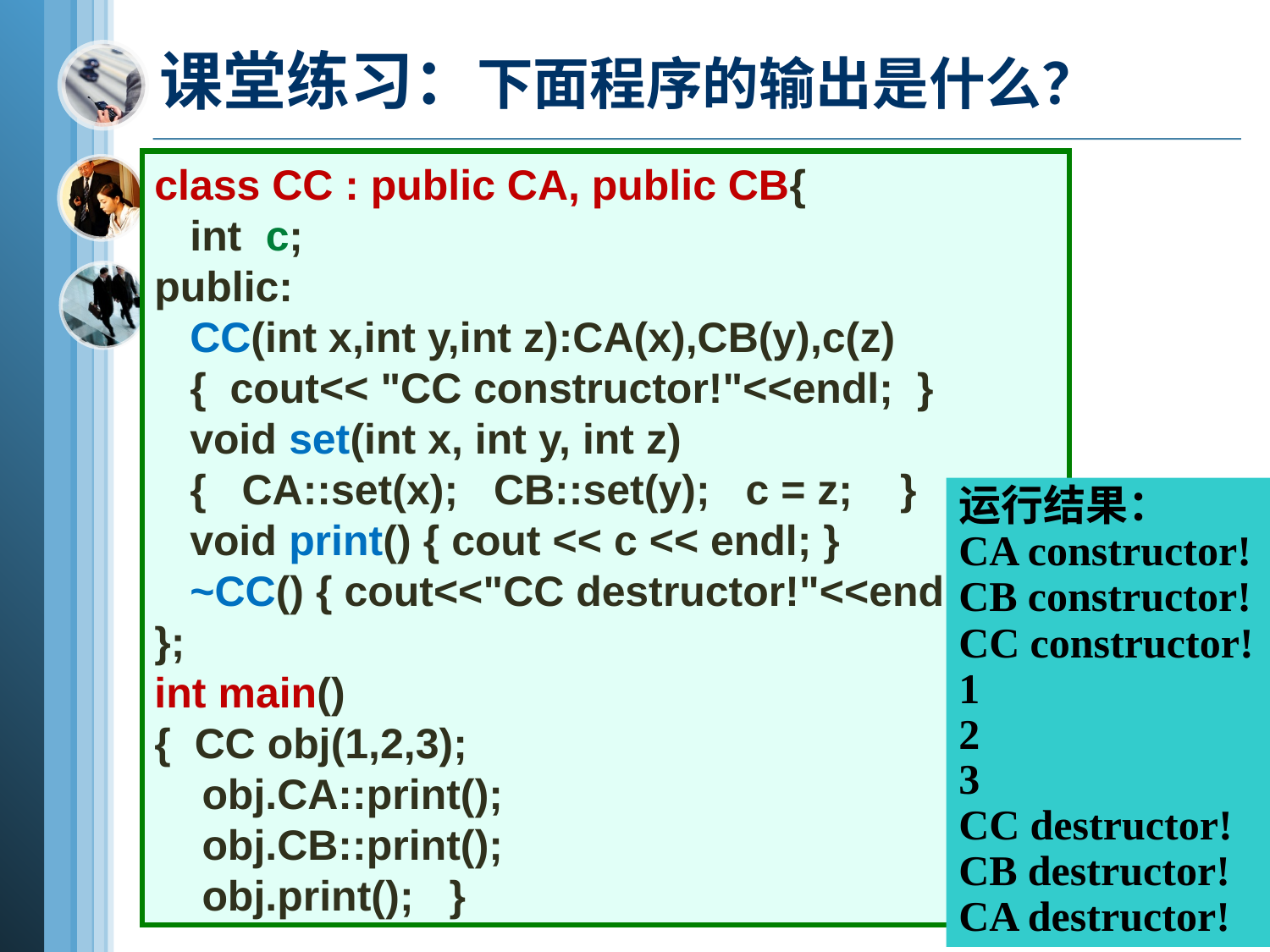

# 课堂练习：下面程序的输出是什么？
class CC : public CA, public CB{
   int  c;
public:
   CC(int x,int y,int z):CA(x),CB(y),c(z)
   {  cout<< "CC constructor!"<<endl;  }
   void set(int x, int y, int z)
   {   CA::set(x);   CB::set(y);   c = z;    }
   void print() { cout << c << endl; }
   ~CC() { cout<<"CC destructor!"<<endl;}
};
int main()
{  CC obj(1,2,3);
    obj.CA::print();
    obj.CB::print();
    obj.print();   }
运行结果：
CA constructor!
CB constructor!
CC constructor!
1
2
3
CC destructor!
CB destructor!
CA destructor!